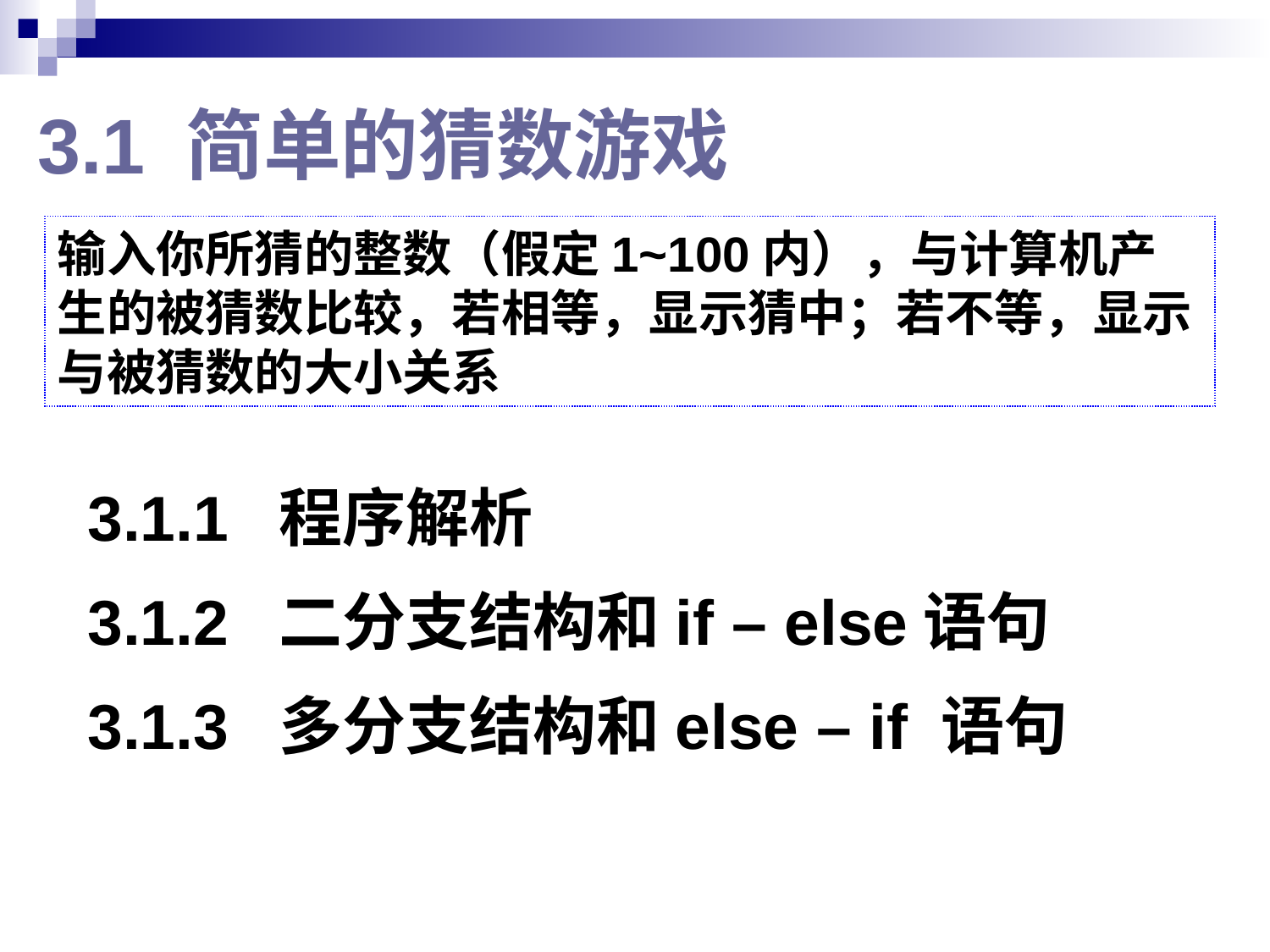

# 3.1 简单的猜数游戏
输入你所猜的整数（假定1~100内），与计算机产生的被猜数比较，若相等，显示猜中；若不等，显示与被猜数的大小关系
3.1.1  程序解析
3.1.2  二分支结构和if – else语句
3.1.3  多分支结构和else – if 语句